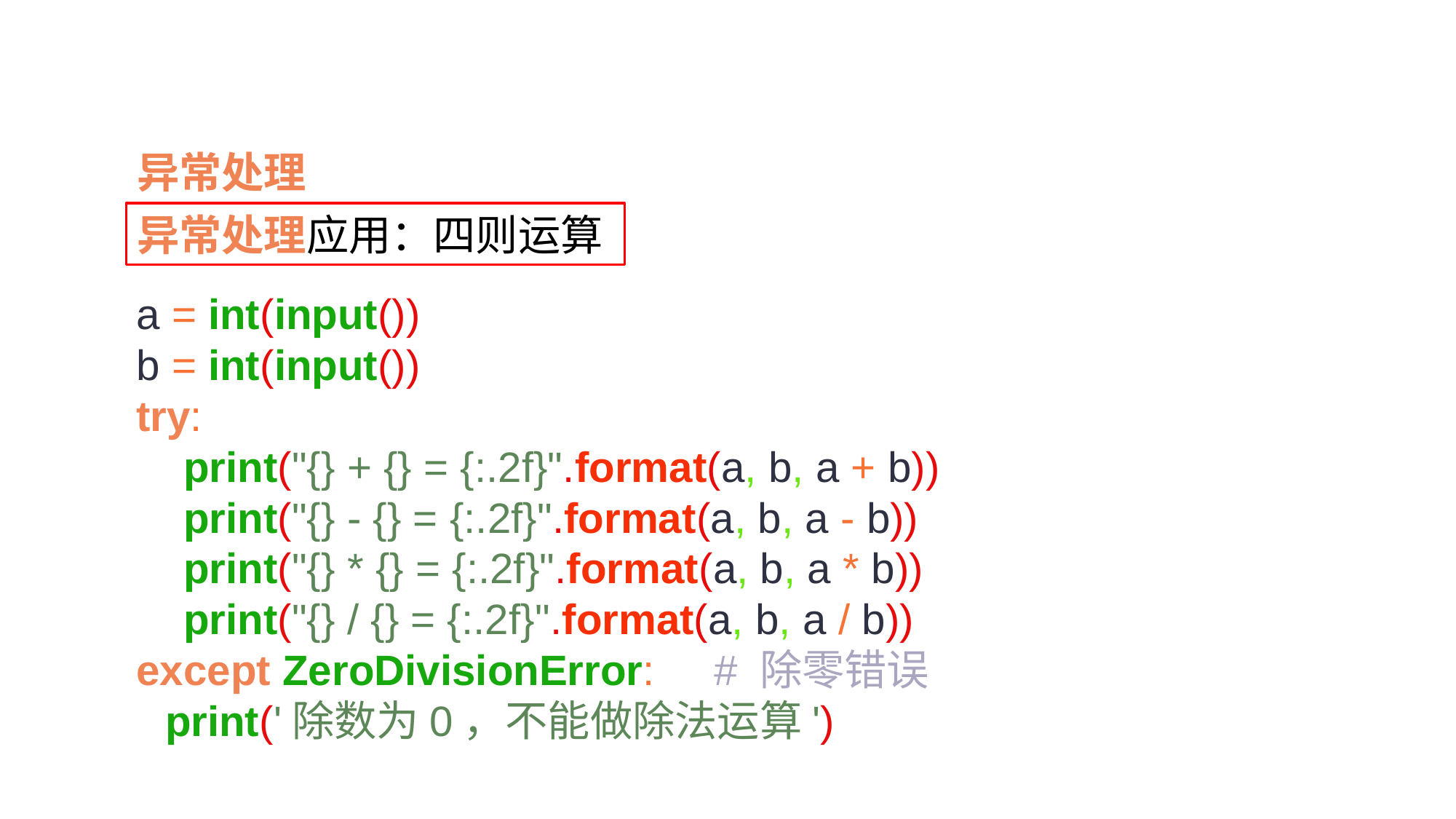

异常处理
异常处理应用：四则运算
a = int(input())
b = int(input())
try:
    print("{} + {} = {:.2f}".format(a, b, a + b))
    print("{} - {} = {:.2f}".format(a, b, a - b))
    print("{} * {} = {:.2f}".format(a, b, a * b))
    print("{} / {} = {:.2f}".format(a, b, a / b))
except ZeroDivisionError:     # 除零错误
  print('除数为0，不能做除法运算')